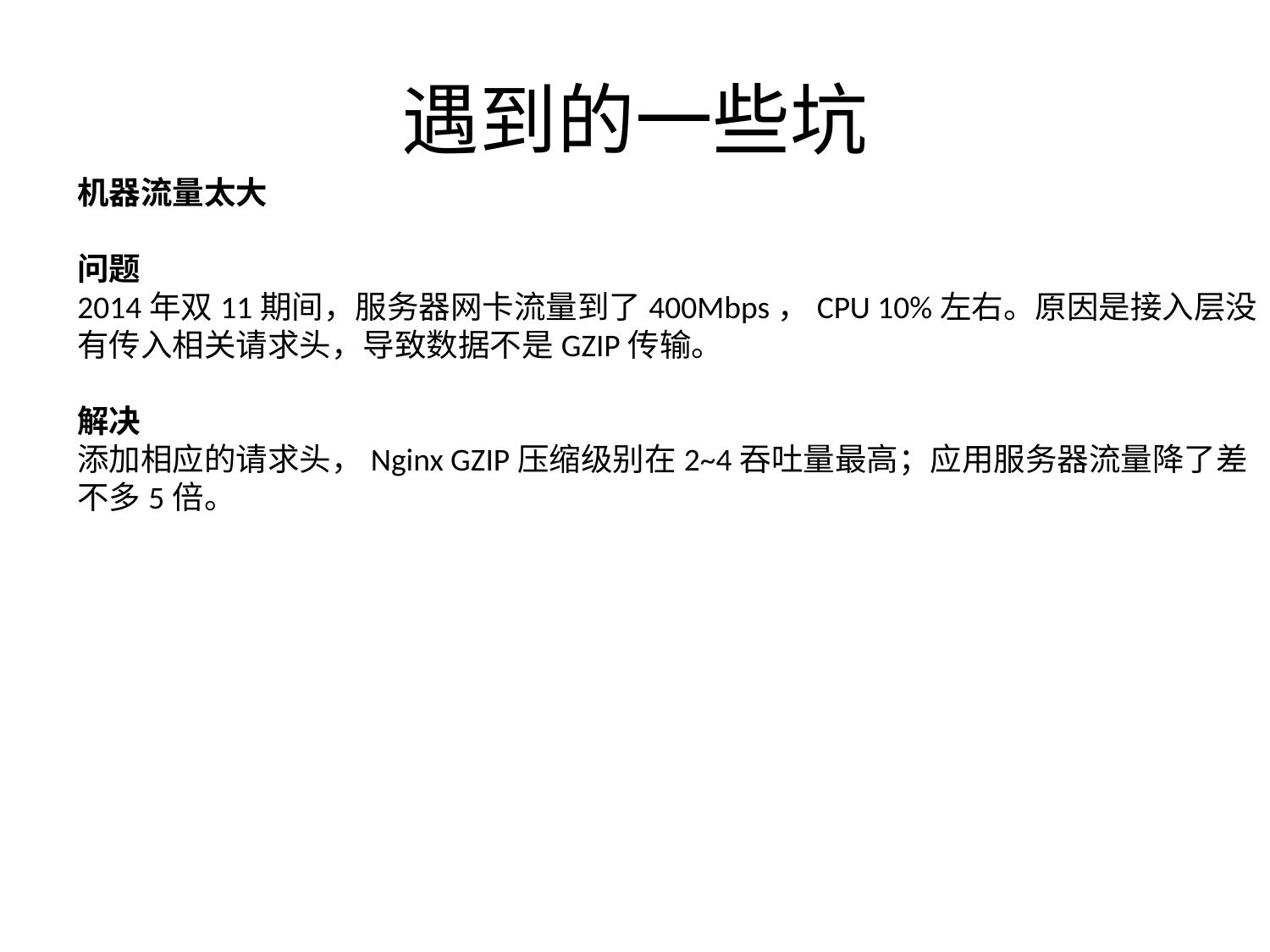

# 遇到的一些坑
机器流量太大

问题
2014年双11期间，服务器网卡流量到了400Mbps，CPU 10%左右。原因是接入层没有传入相关请求头，导致数据不是GZIP传输。

解决
添加相应的请求头，Nginx GZIP压缩级别在2~4吞吐量最高；应用服务器流量降了差不多5倍。